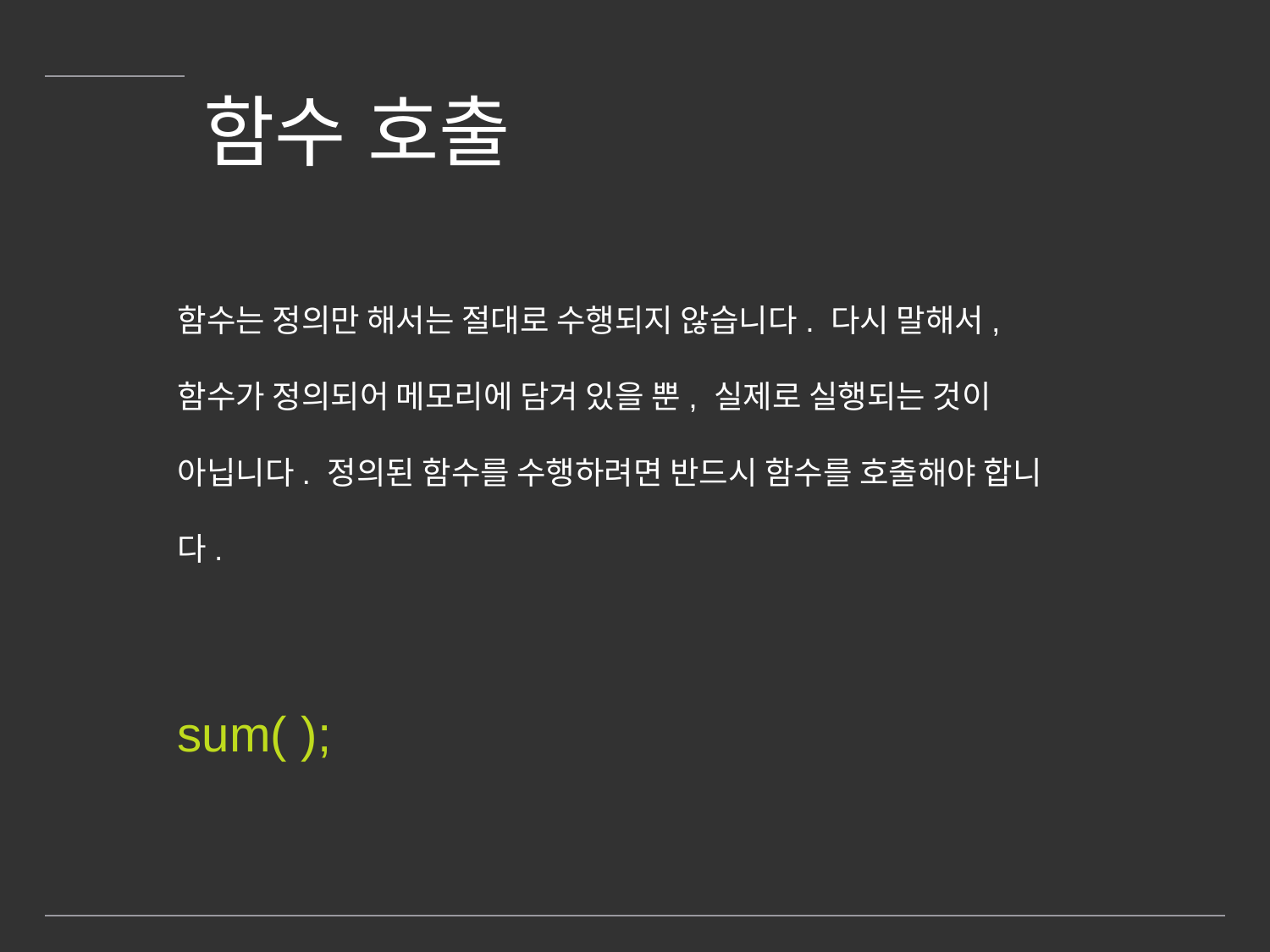

# 함수 호출
함수는 정의만 해서는 절대로 수행되지 않습니다. 다시 말해서, 함수가 정의되어 메모리에 담겨 있을 뿐, 실제로 실행되는 것이 아닙니다. 정의된 함수를 수행하려면 반드시 함수를 호출해야 합니다.

sum( );